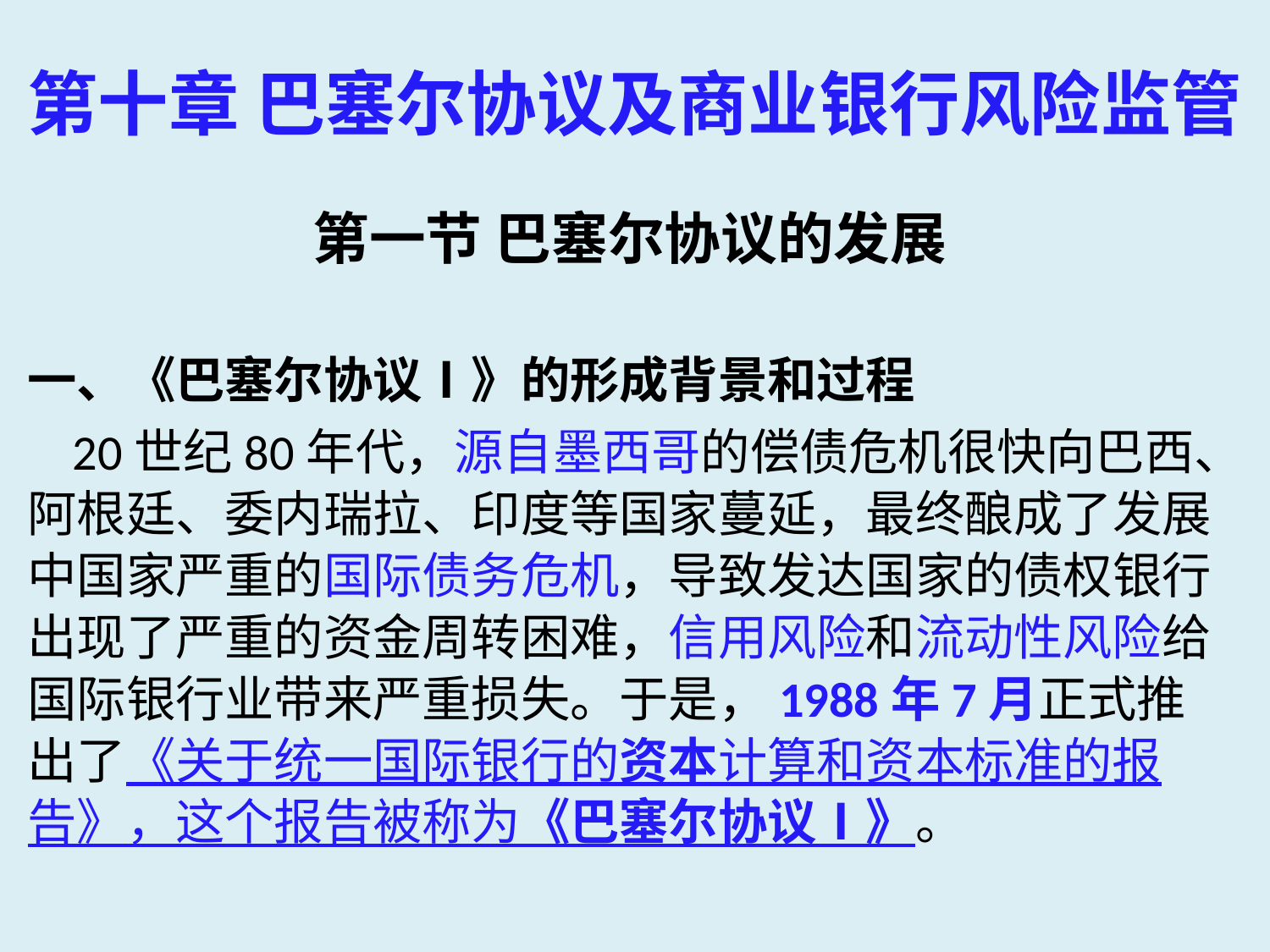

# 第十章 巴塞尔协议及商业银行风险监管
第一节 巴塞尔协议的发展

一、《巴塞尔协议Ⅰ》的形成背景和过程
    20世纪80年代，源自墨西哥的偿债危机很快向巴西、阿根廷、委内瑞拉、印度等国家蔓延，最终酿成了发展中国家严重的国际债务危机，导致发达国家的债权银行出现了严重的资金周转困难，信用风险和流动性风险给国际银行业带来严重损失。于是，1988年7月正式推出了《关于统一国际银行的资本计算和资本标准的报告》，这个报告被称为《巴塞尔协议Ⅰ》。

5